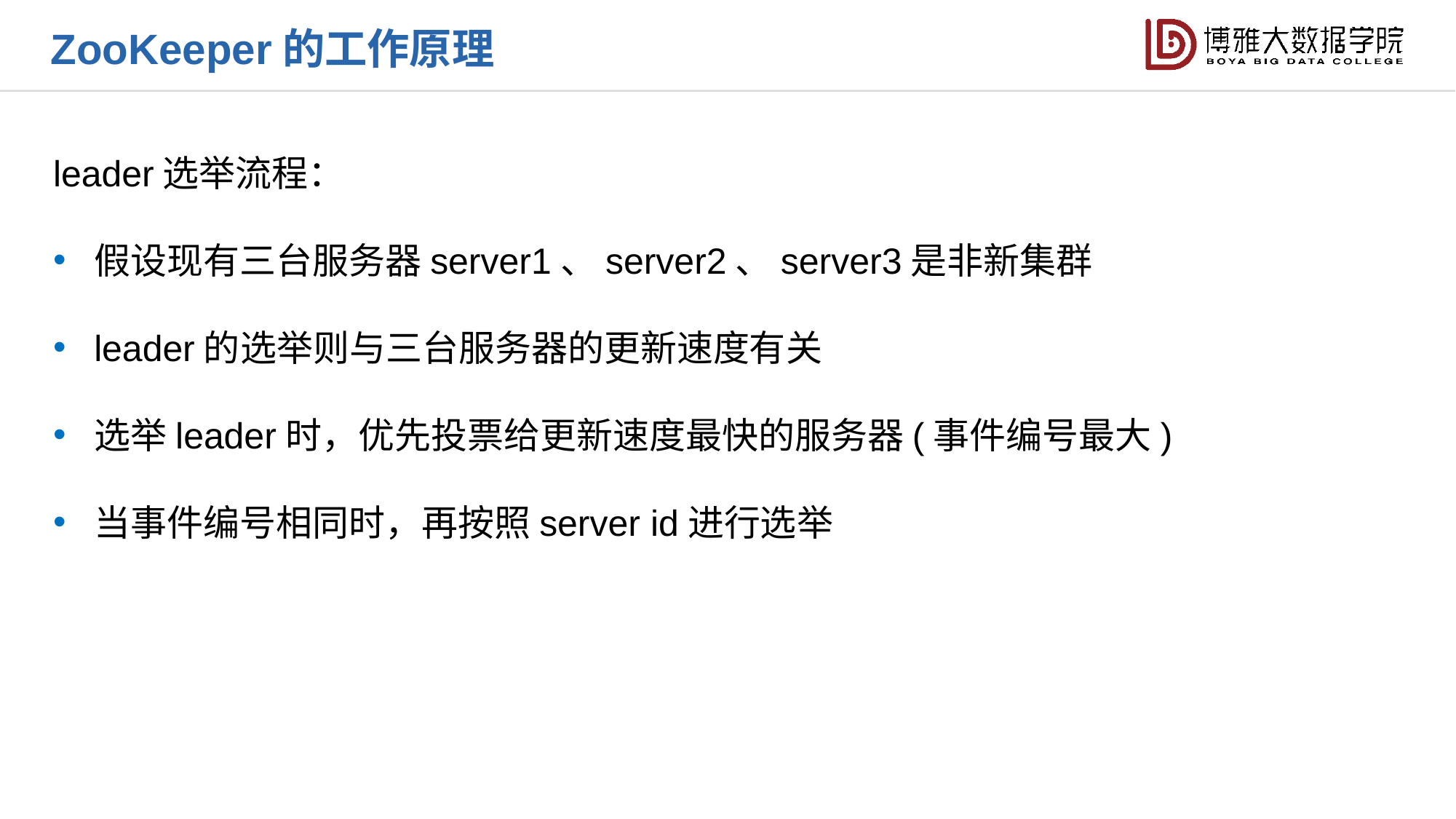

ZooKeeper的工作原理

leader选举流程：

假设现有三台服务器server1、server2、server3是非新集群

leader的选举则与三台服务器的更新速度有关

选举leader时，优先投票给更新速度最快的服务器(事件编号最大)

当事件编号相同时，再按照server id进行选举